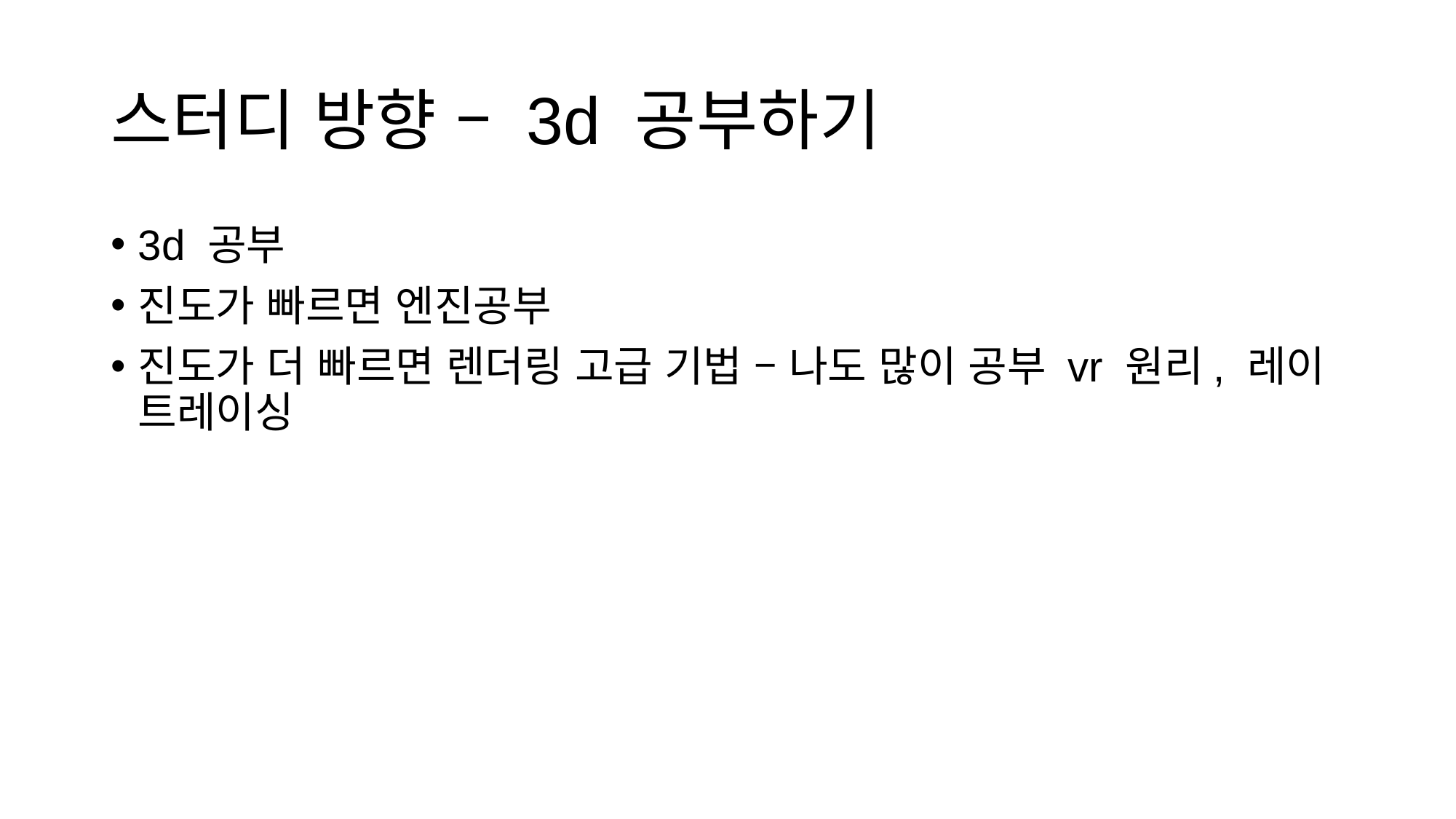

# 스터디 방향 – 3d 공부하기
3d 공부
진도가 빠르면 엔진공부
진도가 더 빠르면 렌더링 고급 기법 – 나도 많이 공부 vr 원리, 레이 트레이싱